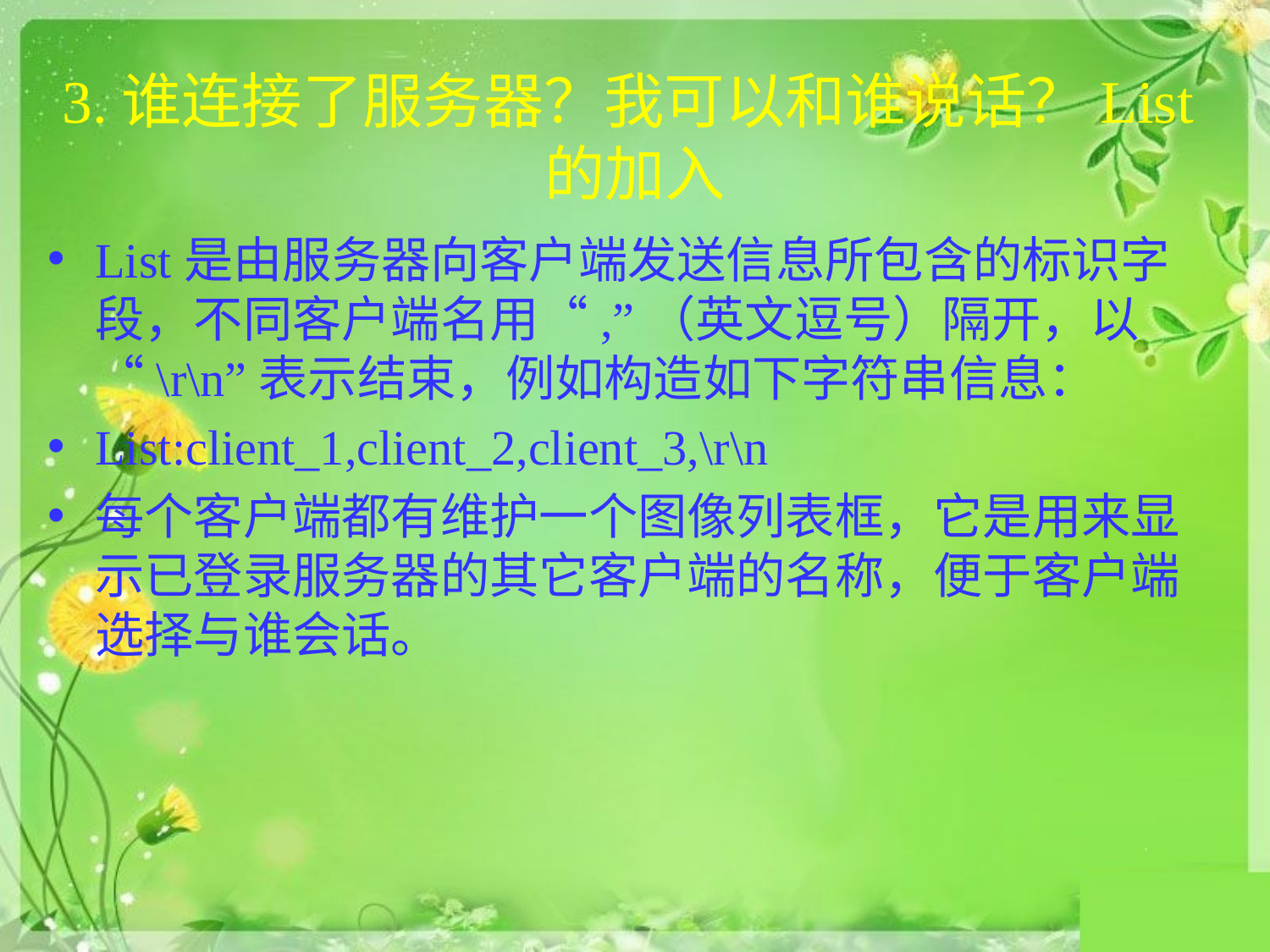

# 3.谁连接了服务器？我可以和谁说话？List的加入
List是由服务器向客户端发送信息所包含的标识字段，不同客户端名用“,”（英文逗号）隔开，以“\r\n”表示结束，例如构造如下字符串信息：
List:client_1,client_2,client_3,\r\n
每个客户端都有维护一个图像列表框，它是用来显示已登录服务器的其它客户端的名称，便于客户端选择与谁会话。